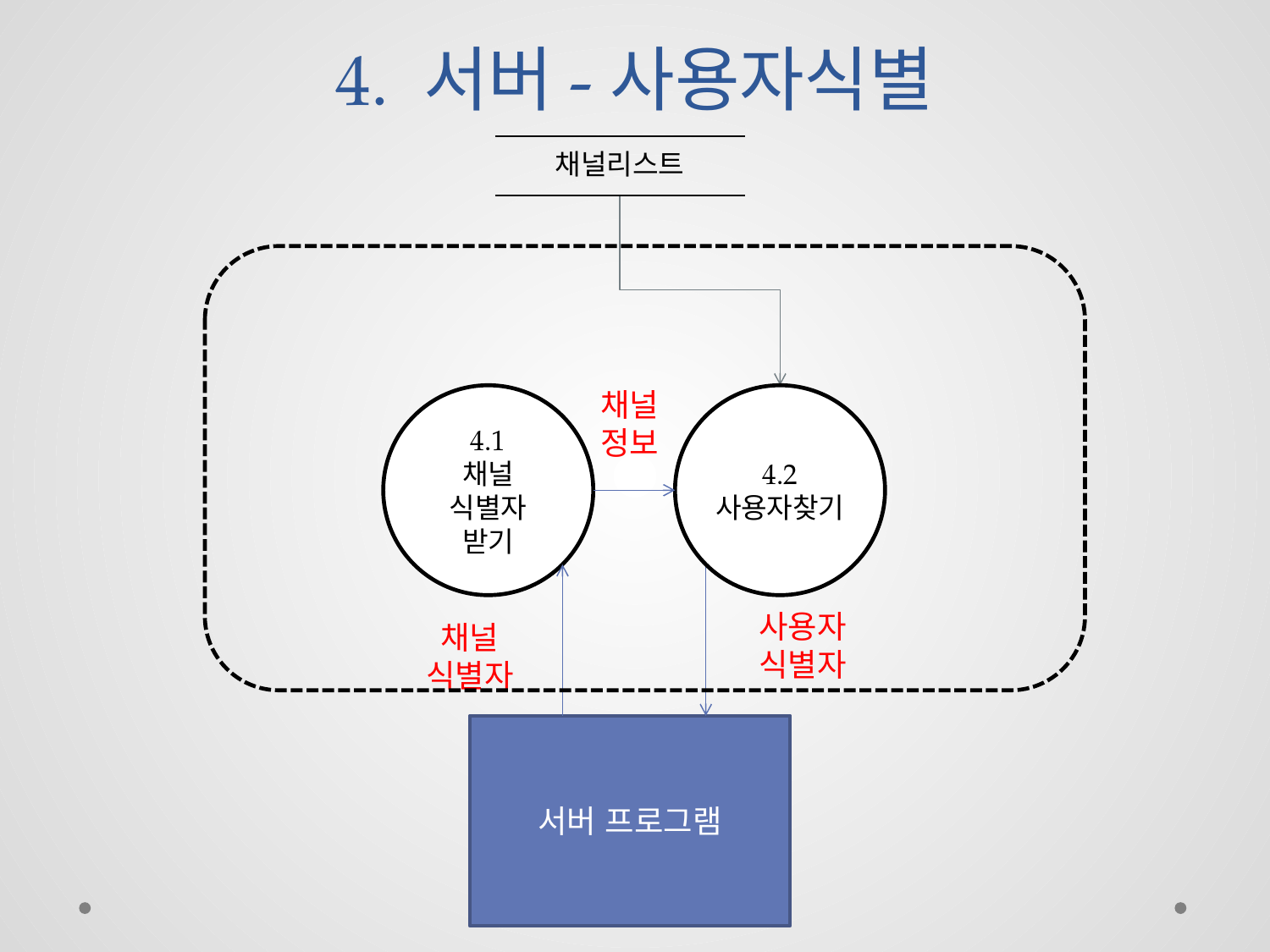

# 4. 서버-사용자식별
| 채널리스트 |
| --- |

채널
정보
4.1
채널
식별자
받기
4.2
사용자찾기
사용자
식별자
채널
식별자
서버 프로그램